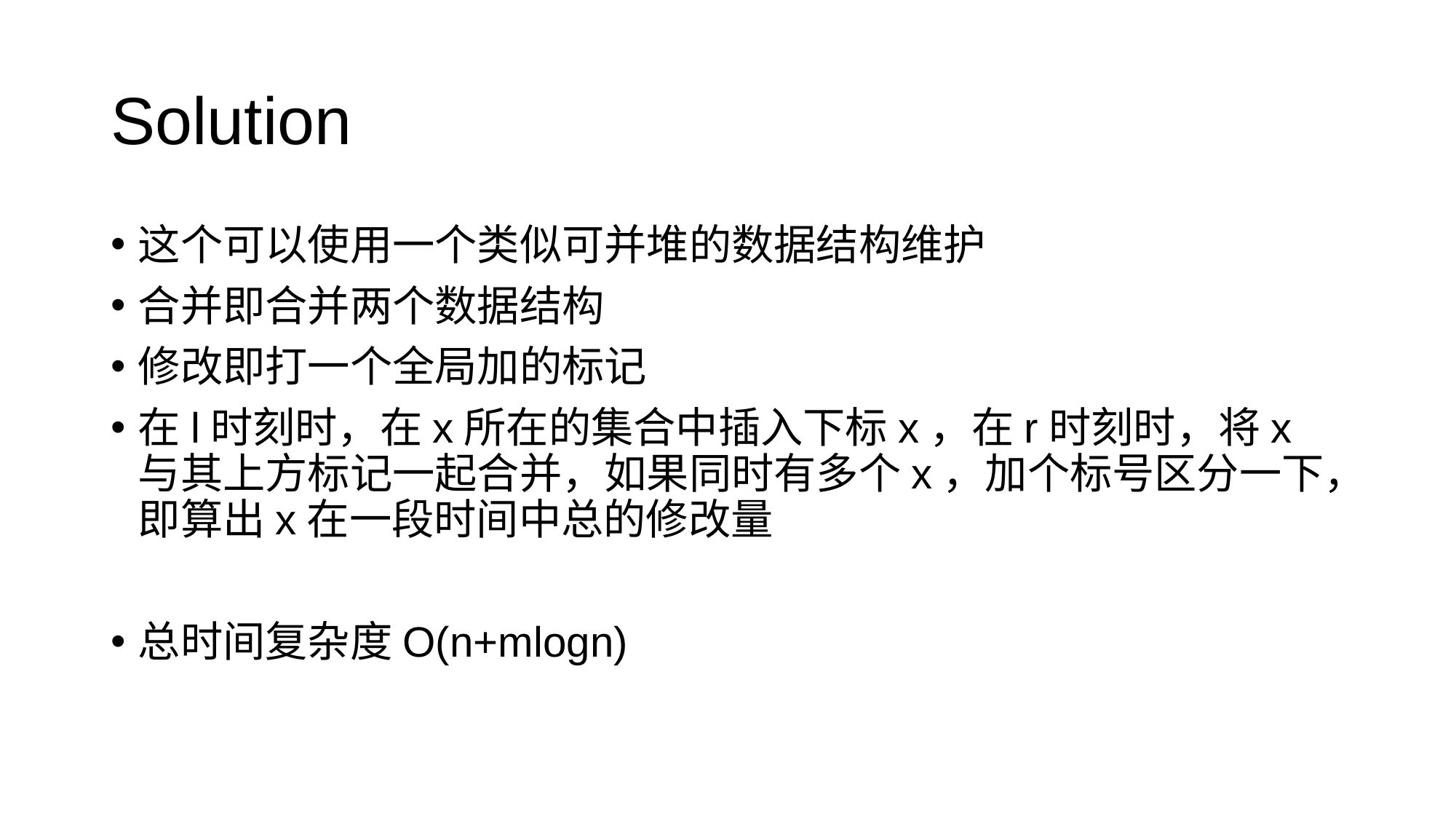

# Solution
这个可以使用一个类似可并堆的数据结构维护
合并即合并两个数据结构
修改即打一个全局加的标记
在l时刻时，在x所在的集合中插入下标x，在r时刻时，将x与其上方标记一起合并，如果同时有多个x，加个标号区分一下，即算出x在一段时间中总的修改量

总时间复杂度O(n+mlogn)